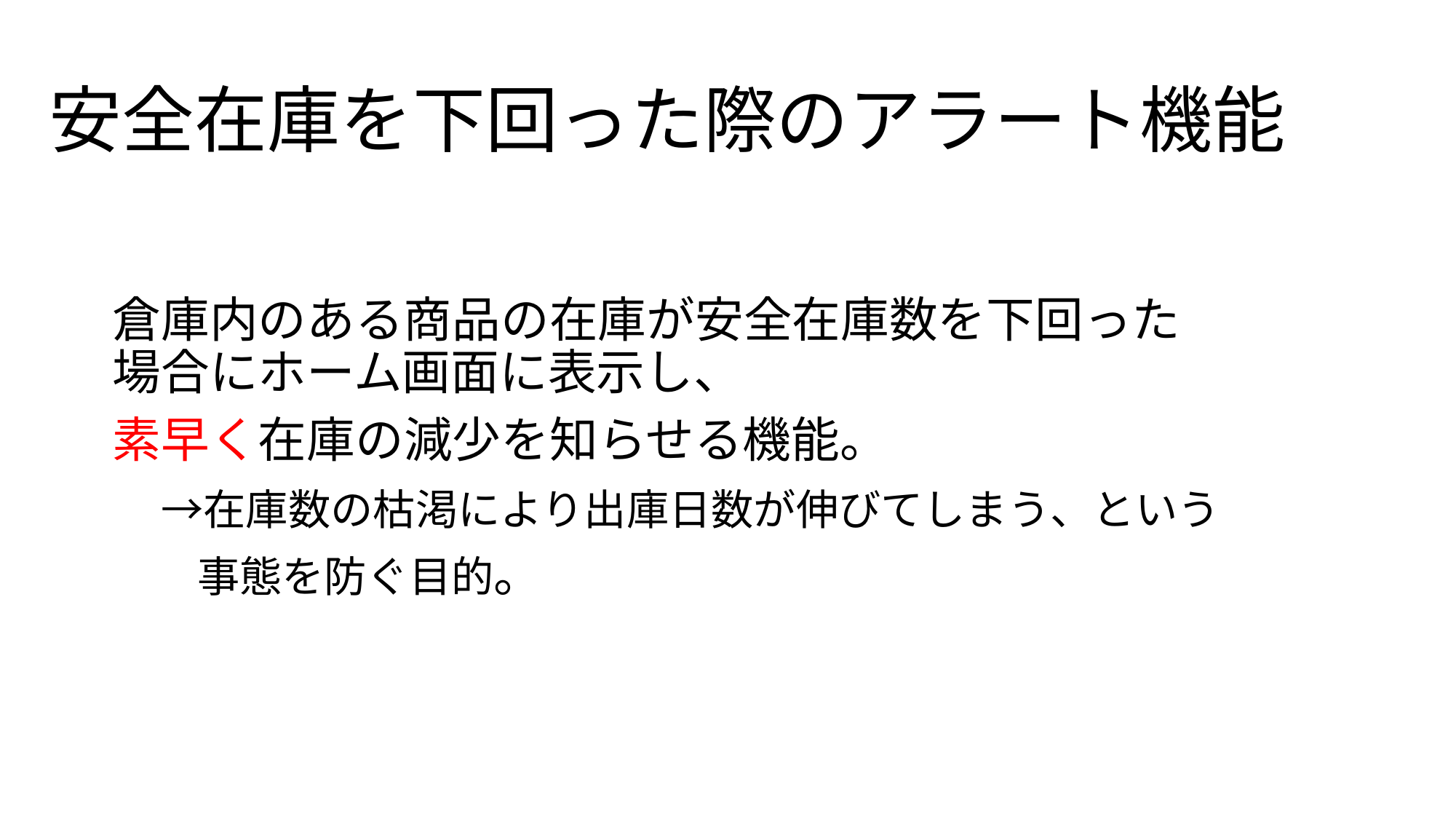

# 安全在庫を下回った際のアラート機能
倉庫内のある商品の在庫が安全在庫数を下回った場合にホーム画面に表示し、
素早く在庫の減少を知らせる機能。
　→在庫数の枯渇により出庫日数が伸びてしまう、という
　　事態を防ぐ目的。